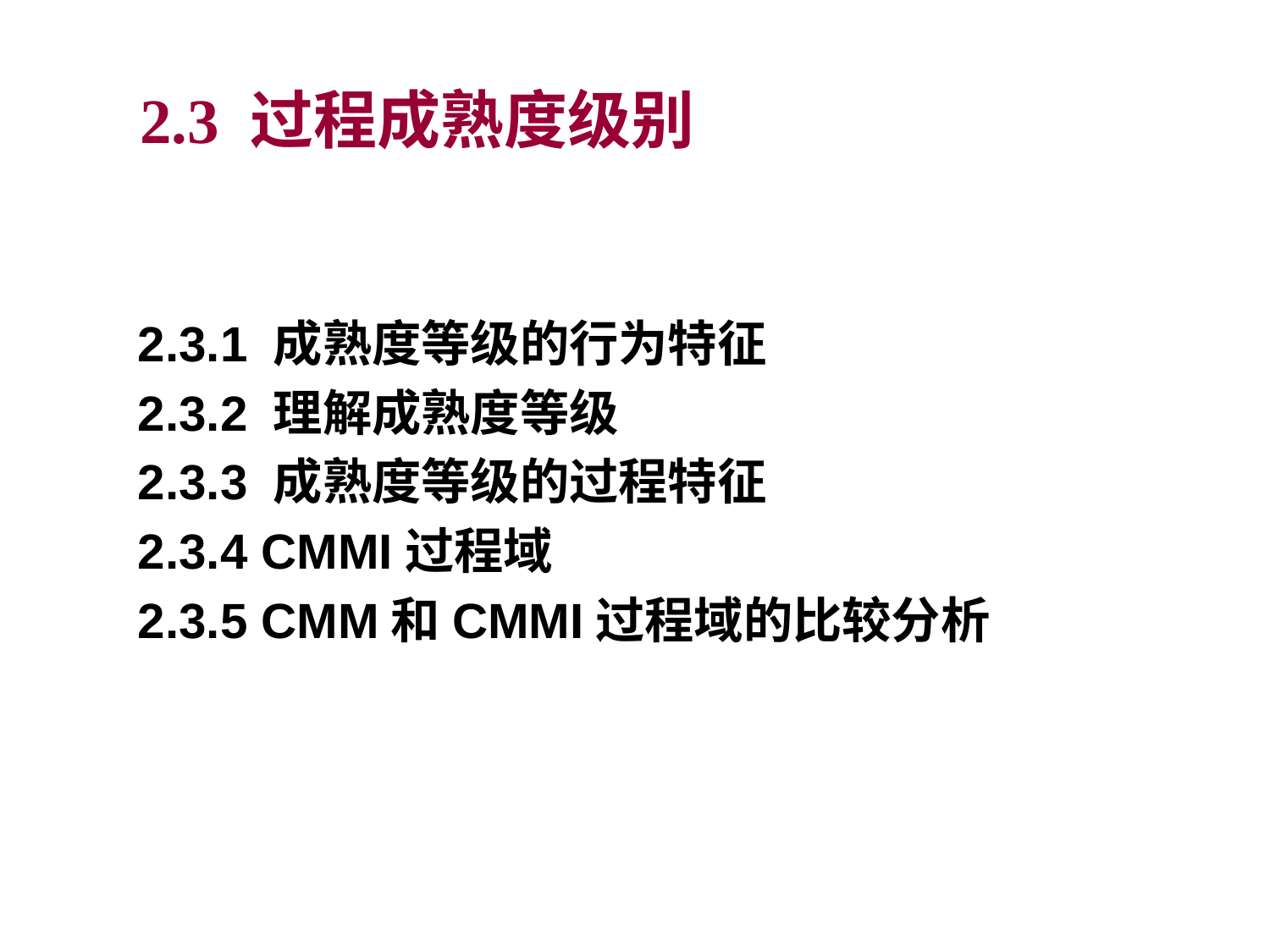

2.3 过程成熟度级别
2.3.1 成熟度等级的行为特征
2.3.2 理解成熟度等级
2.3.3 成熟度等级的过程特征
2.3.4 CMMI过程域
2.3.5 CMM和CMMI过程域的比较分析